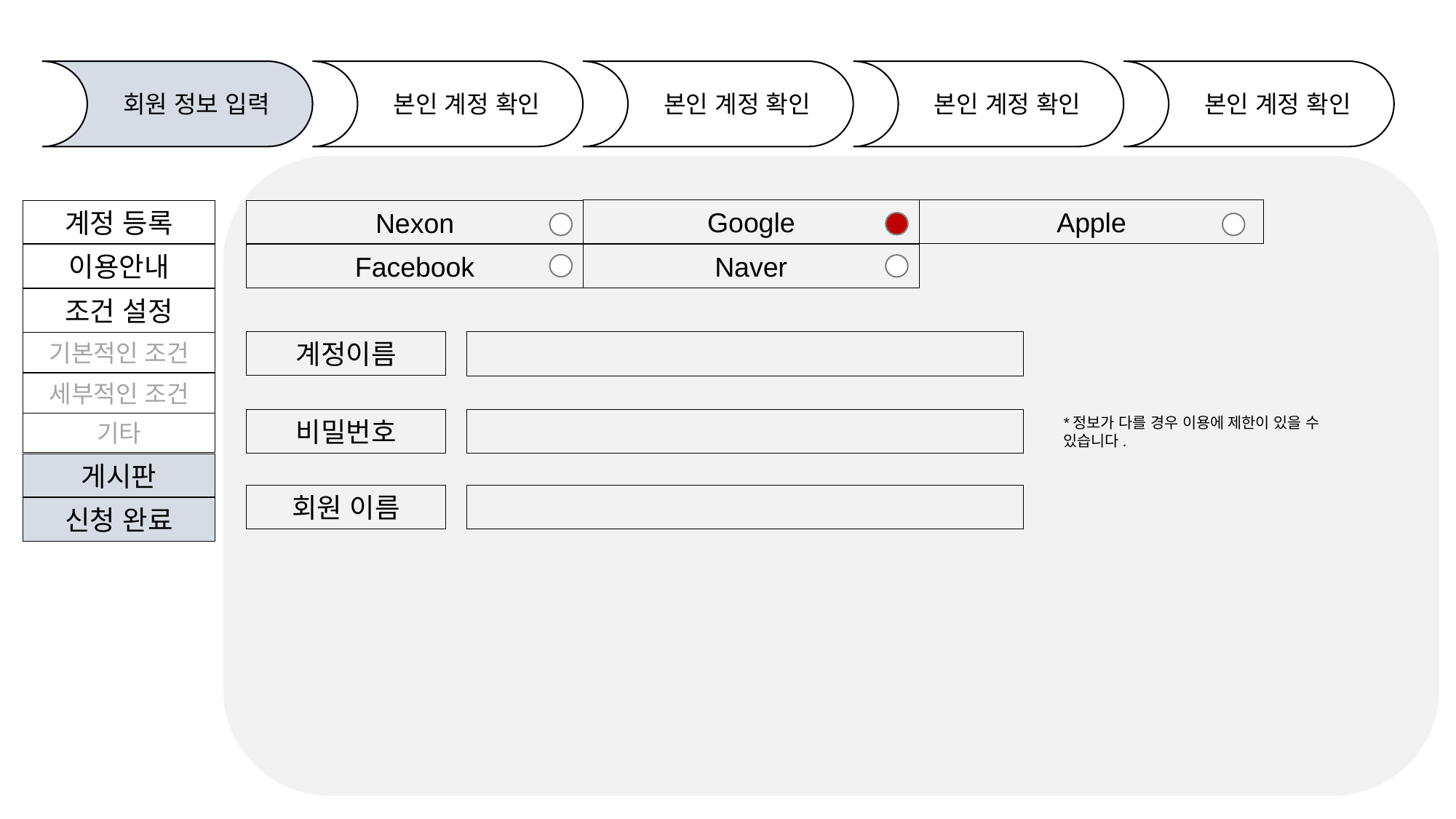

회원 정보 입력

본인 계정 확인

본인 계정 확인

본인 계정 확인

본인 계정 확인

Google
Apple
Nexon

Naver
Facebook

계정이름

*정보가 다를 경우 이용에 제한이 있을 수 있습니다.
비밀번호

회원 이름
계정 등록
이용안내
조건 설정
기본적인 조건
세부적인 조건
기타
게시판
신청 완료